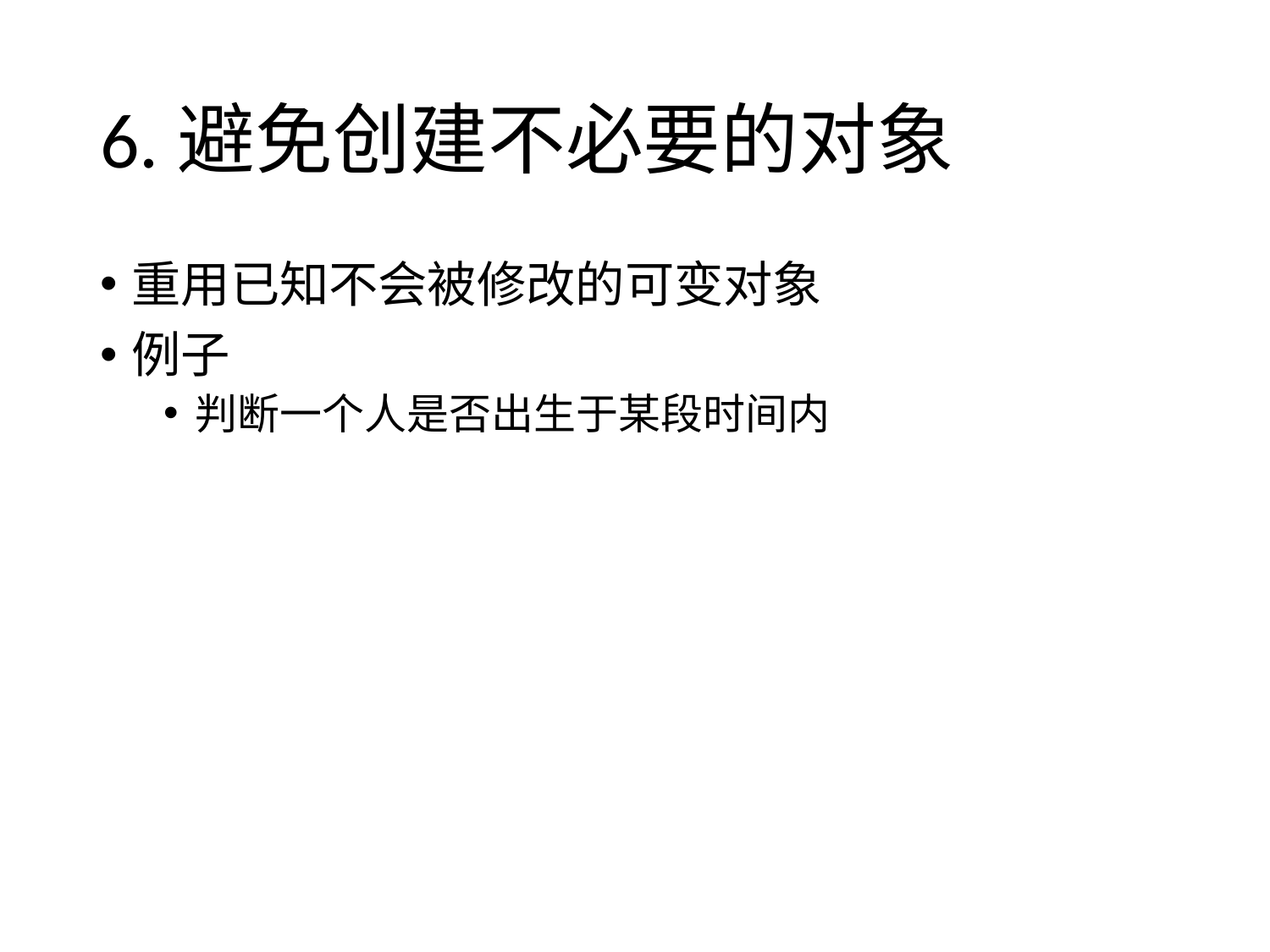

# 6.避免创建不必要的对象
重用已知不会被修改的可变对象
例子
判断一个人是否出生于某段时间内